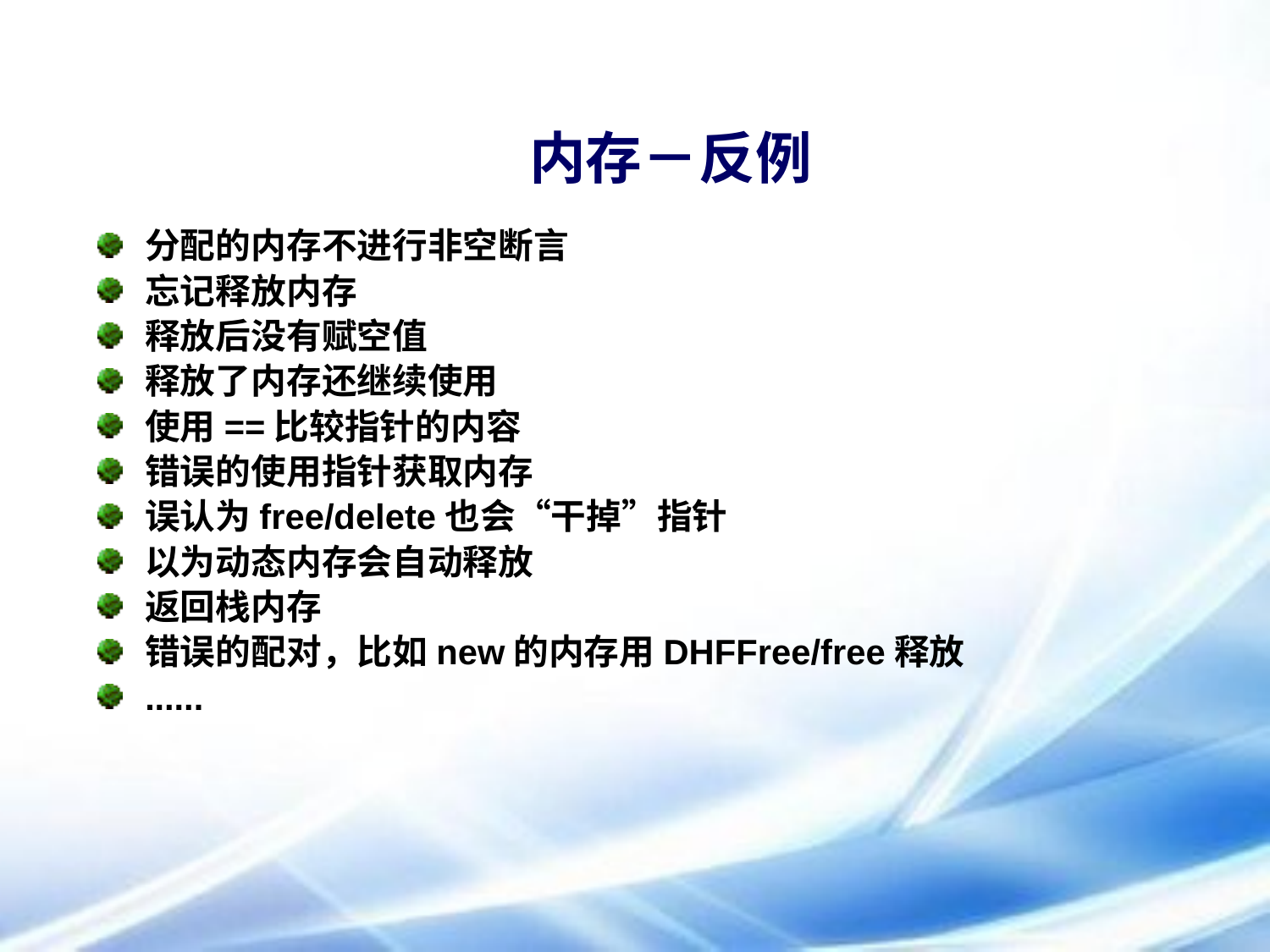

# 内存－反例
分配的内存不进行非空断言
忘记释放内存
释放后没有赋空值
释放了内存还继续使用
使用==比较指针的内容
错误的使用指针获取内存
误认为free/delete也会“干掉”指针
以为动态内存会自动释放
返回栈内存
错误的配对，比如new的内存用DHFFree/free释放
......